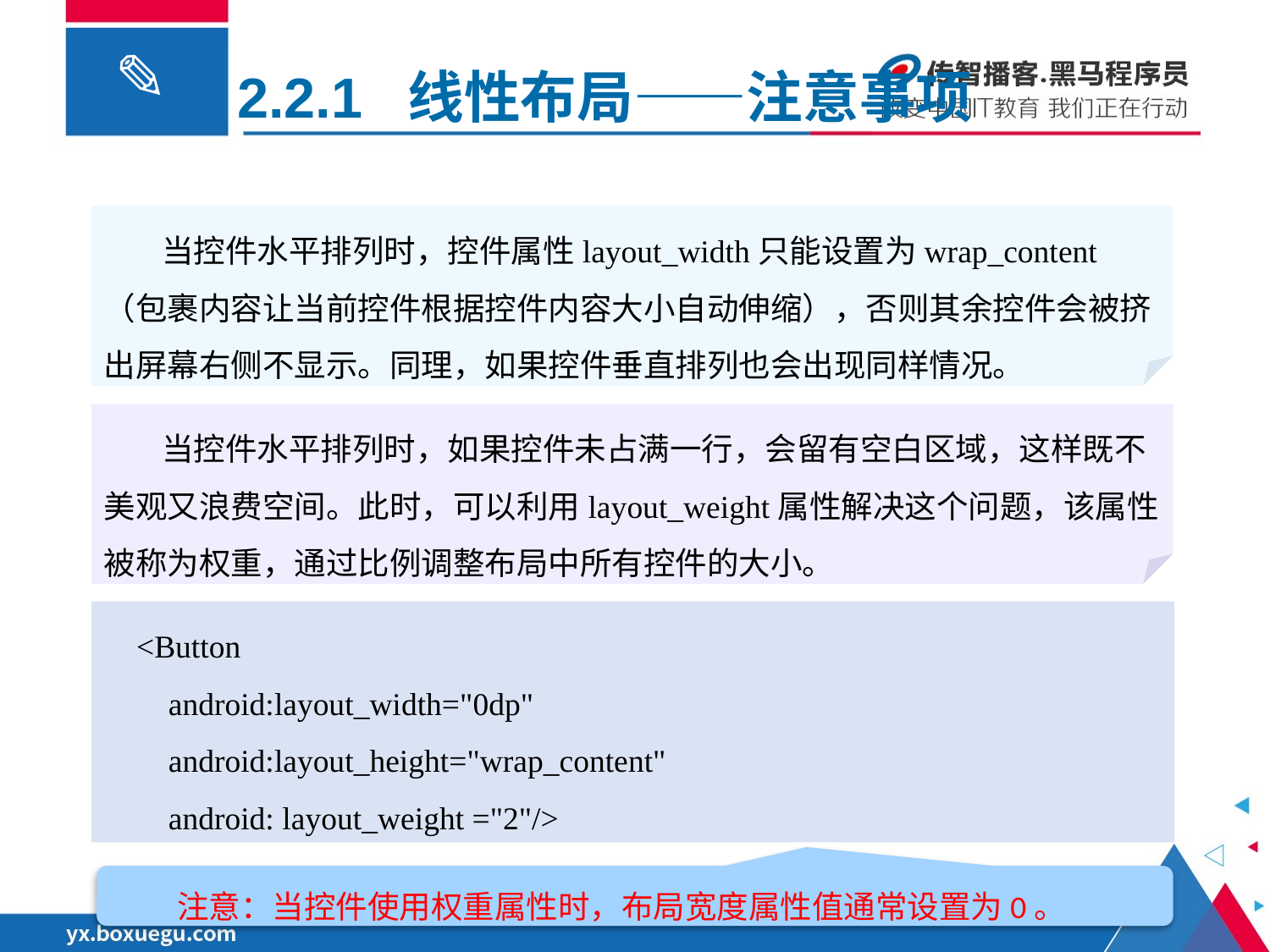

2.2.1  线性布局——注意事项
       当控件水平排列时，控件属性layout_width只能设置为wrap_content（包裹内容让当前控件根据控件内容大小自动伸缩），否则其余控件会被挤出屏幕右侧不显示。同理，如果控件垂直排列也会出现同样情况。
       当控件水平排列时，如果控件未占满一行，会留有空白区域，这样既不美观又浪费空间。此时，可以利用layout_weight属性解决这个问题，该属性被称为权重，通过比例调整布局中所有控件的大小。
    <Button
        android:layout_width="0dp"
        android:layout_height="wrap_content"
        android: layout_weight ="2"/>
        注意：当控件使用权重属性时，布局宽度属性值通常设置为0。